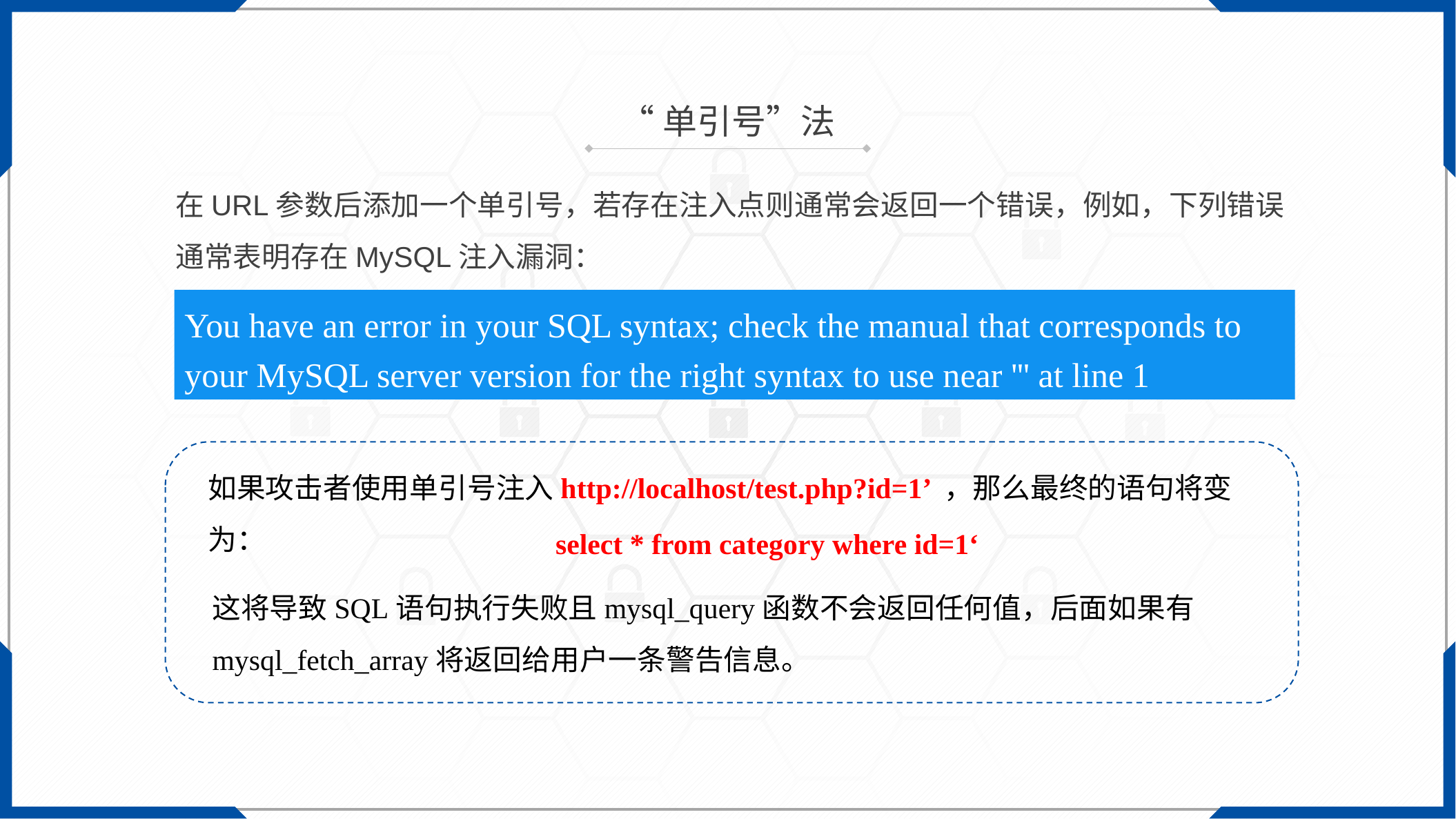

“单引号”法
在URL参数后添加一个单引号，若存在注入点则通常会返回一个错误，例如，下列错误通常表明存在MySQL注入漏洞：
You have an error in your SQL syntax; check the manual that corresponds to your MySQL server version for the right syntax to use near ''' at line 1

如果攻击者使用单引号注入http://localhost/test.php?id=1’ ，那么最终的语句将变为：
	select * from category where id=1‘
这将导致SQL语句执行失败且mysql_query函数不会返回任何值，后面如果有mysql_fetch_array将返回给用户一条警告信息。